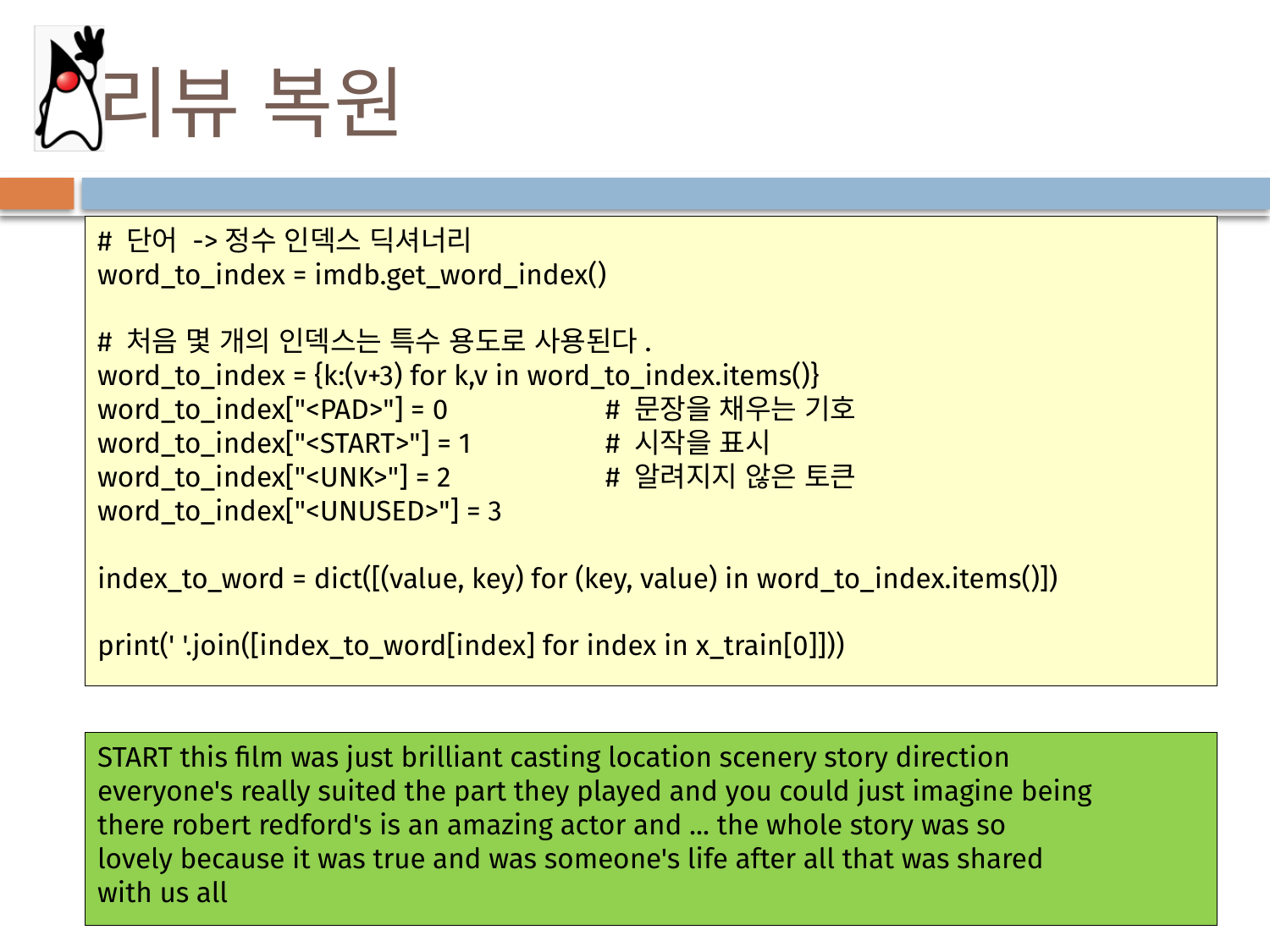

# 리뷰 복원
# 단어 ->정수 인덱스 딕셔너리
word_to_index = imdb.get_word_index()

# 처음 몇 개의 인덱스는 특수 용도로 사용된다.
word_to_index = {k:(v+3) for k,v in word_to_index.items()}
word_to_index["<PAD>"] = 0		# 문장을 채우는 기호
word_to_index["<START>"] = 1		# 시작을 표시
word_to_index["<UNK>"] = 2  		# 알려지지 않은 토큰
word_to_index["<UNUSED>"] = 3

index_to_word = dict([(value, key) for (key, value) in word_to_index.items()])

print(' '.join([index_to_word[index] for index in x_train[0]]))
START this film was just brilliant casting location scenery story direction
everyone's really suited the part they played and you could just imagine being
there robert redford's is an amazing actor and ... the whole story was so
lovely because it was true and was someone's life after all that was shared
with us all